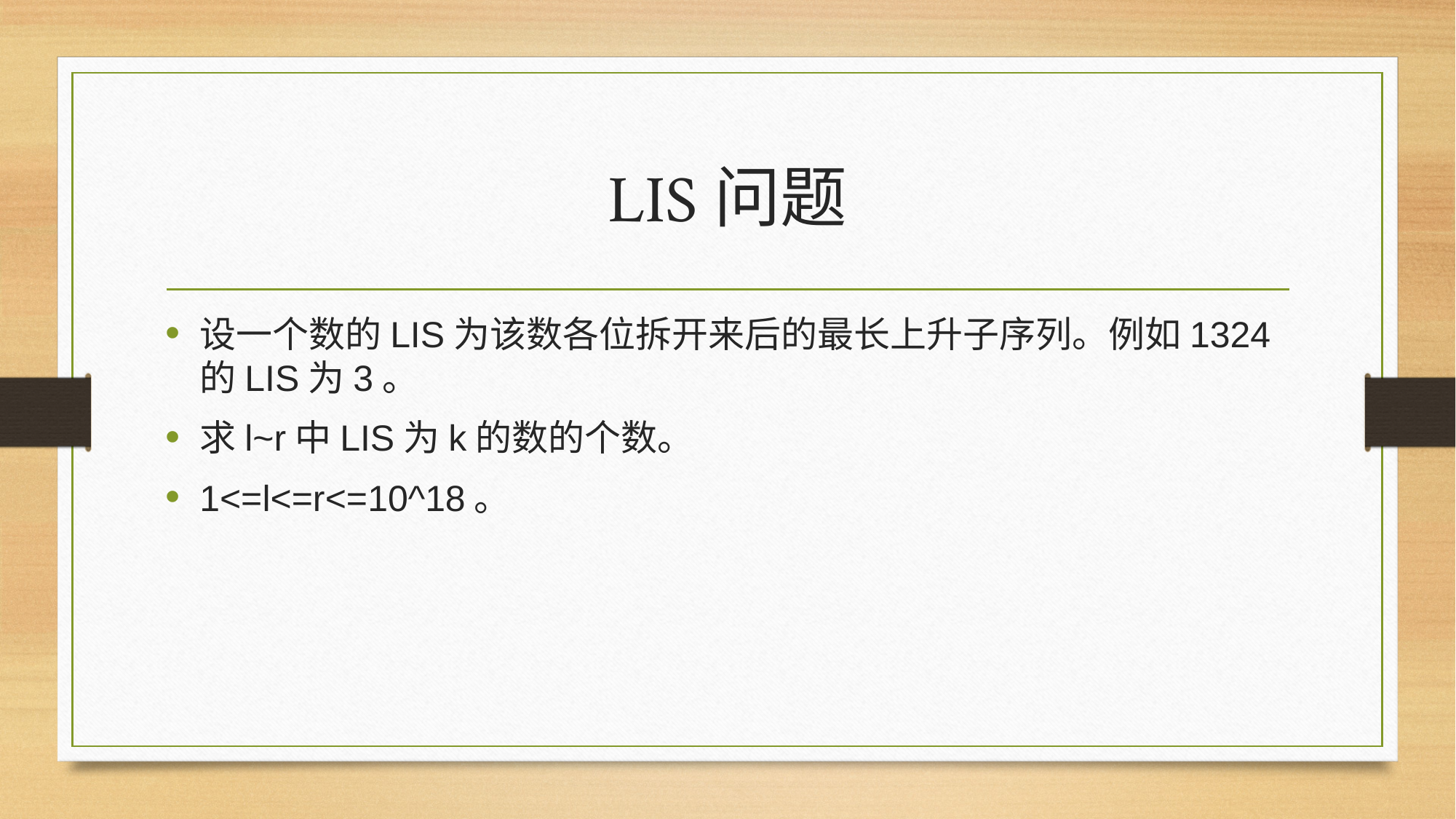

# LIS问题
设一个数的LIS为该数各位拆开来后的最长上升子序列。例如1324的LIS为3。
求l~r中LIS为k的数的个数。
1<=l<=r<=10^18。